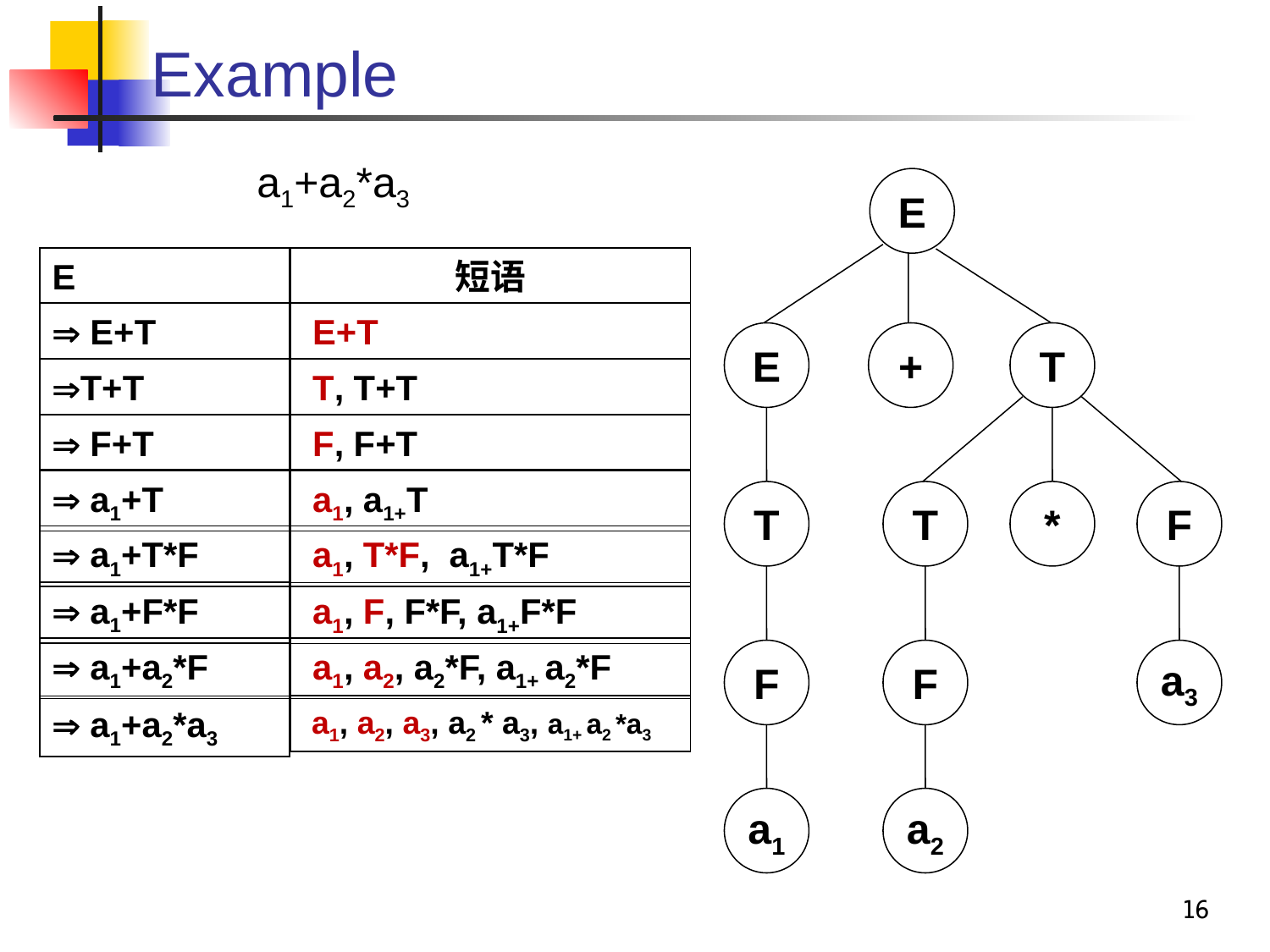

# Example
a1+a2*a3
E

E
短语

⇒ E+T
 E+T
E
+
T
⇒T+T
 T, T+T

⇒ F+T
 F, F+T
⇒ a1+T
 a1, a1+T
T
T
*
F
⇒ a1+T*F
 a1, T*F,  a1+T*F

⇒ a1+F*F
 a1, F, F*F, a1+F*F
⇒ a1+a2*F
 a1, a2, a2*F, a1+ a2*F
F
F
a3
⇒ a1+a2*a3
 a1, a2, a3, a2 * a3, a1+ a2 *a3

a1
a2
16